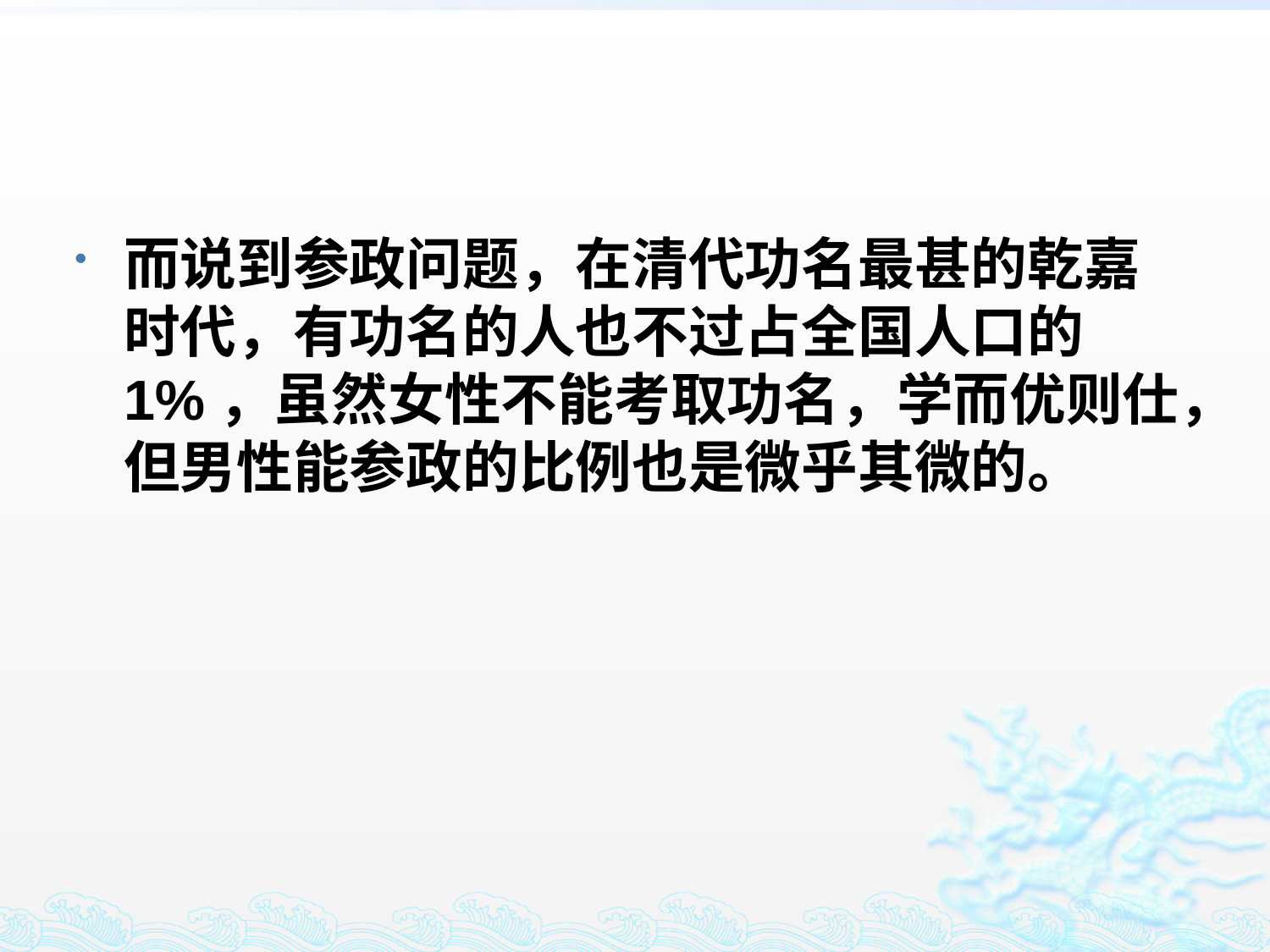

#
而说到参政问题，在清代功名最甚的乾嘉时代，有功名的人也不过占全国人口的1%，虽然女性不能考取功名，学而优则仕，但男性能参政的比例也是微乎其微的。